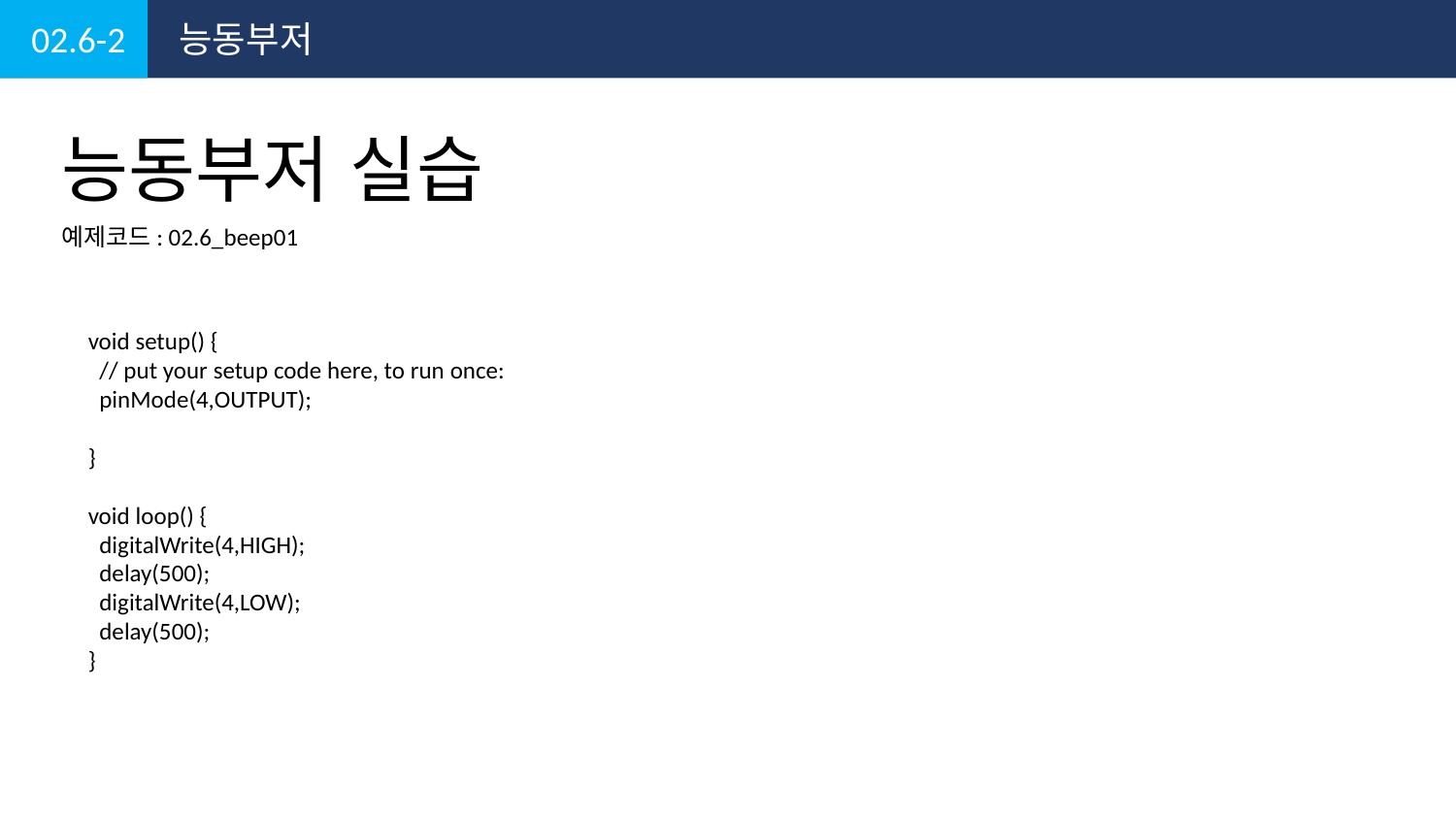

02.6-2
능동부저
능동부저 실습
예제코드: 02.6_beep01
void setup() {
  // put your setup code here, to run once:
  pinMode(4,OUTPUT);

}

void loop() {
  digitalWrite(4,HIGH);
  delay(500);
  digitalWrite(4,LOW);
  delay(500);
}